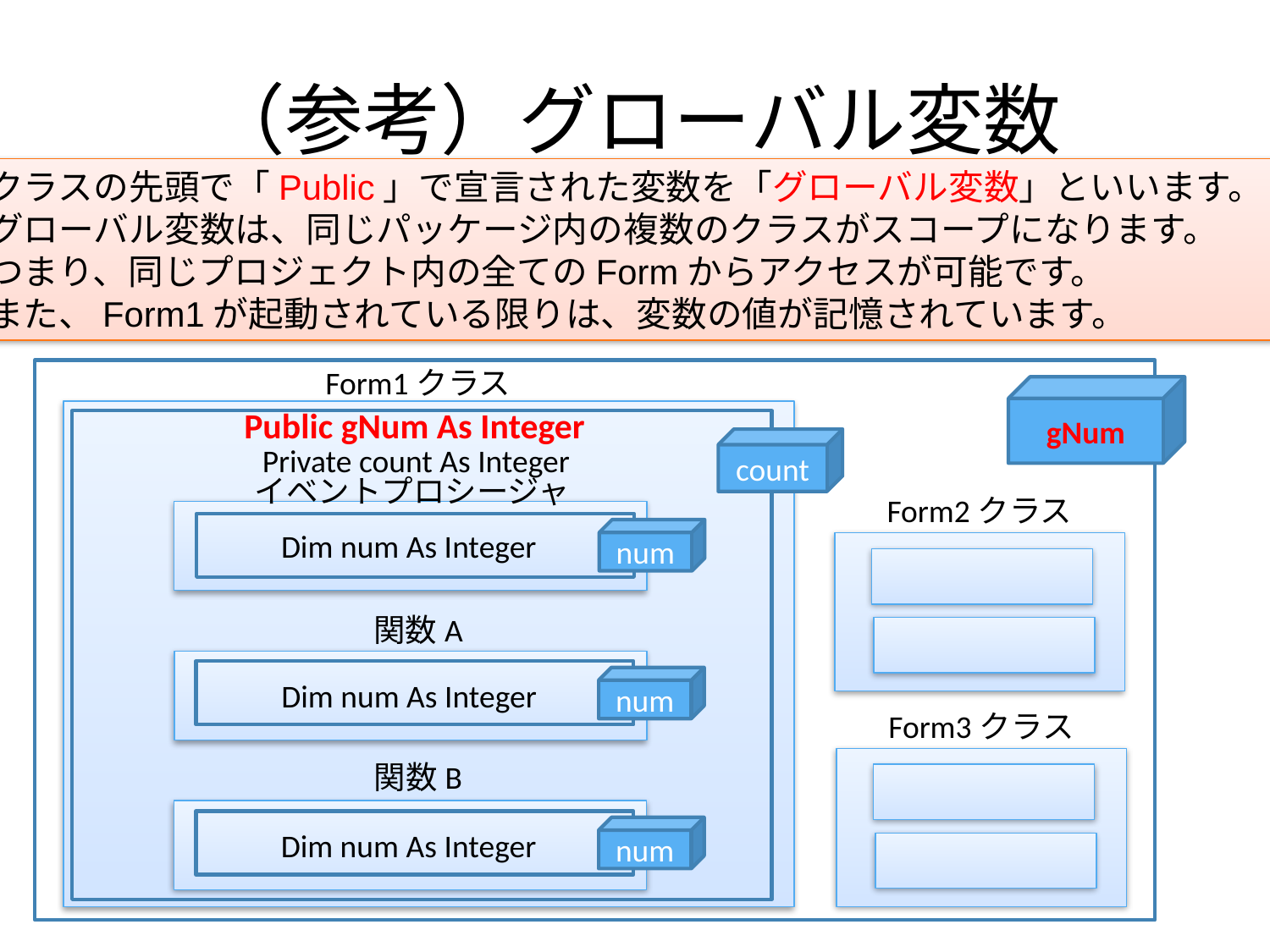

# （参考）グローバル変数
クラスの先頭で「Public」で宣言された変数を「グローバル変数」といいます。
グローバル変数は、同じパッケージ内の複数のクラスがスコープになります。
つまり、同じプロジェクト内の全てのFormからアクセスが可能です。
また、Form1が起動されている限りは、変数の値が記憶されています。
Form1クラス

gNum
Public gNum As Integer

count
Private count As Integer
イベントプロシージャ
Form2クラス

num
Dim num As Integer

関数A

num
Dim num As Integer
Form3クラス

関数B

num
Dim num As Integer